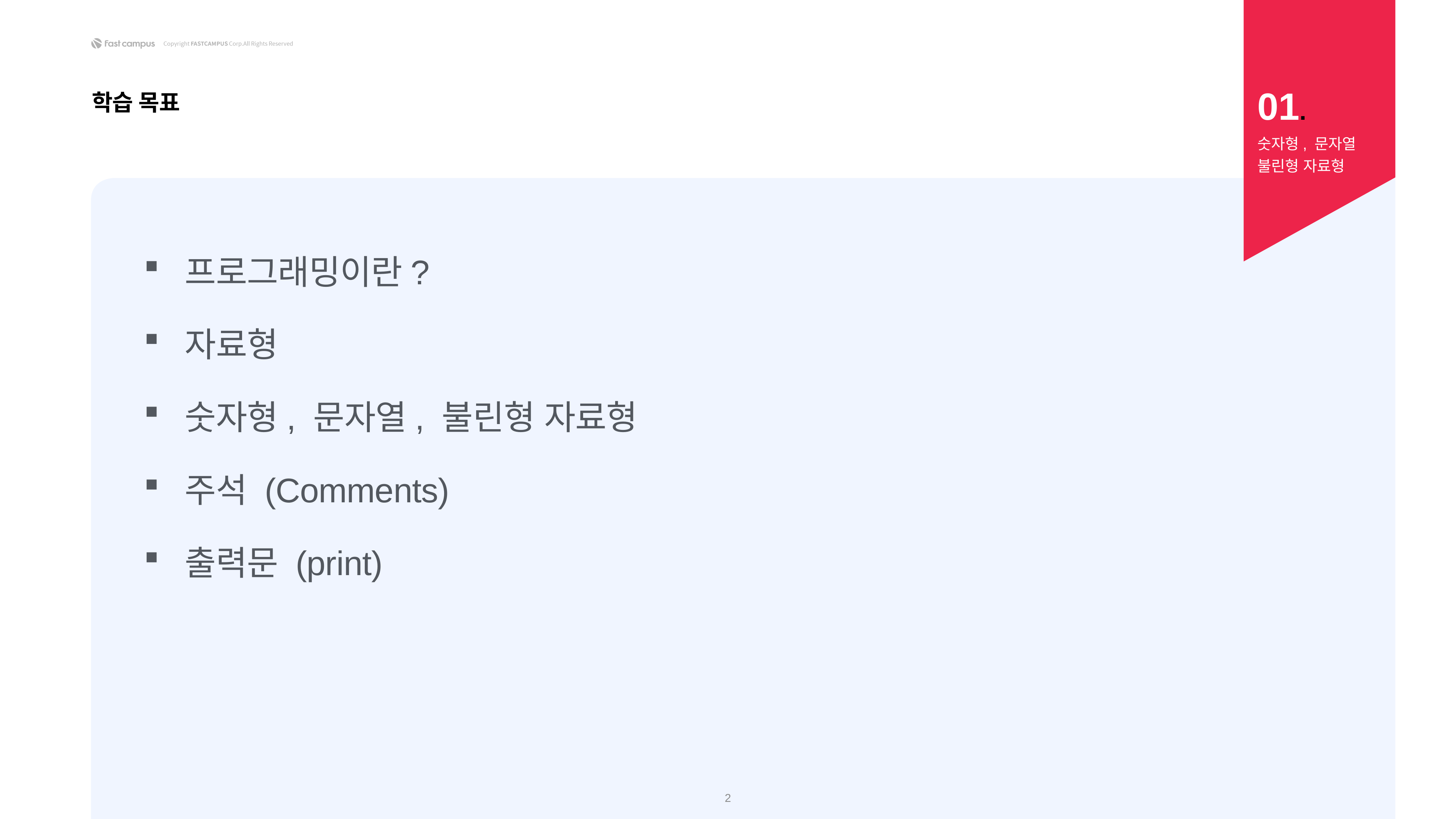

01.
학습 목표
숫자형, 문자열
불린형 자료형
프로그래밍이란?
자료형
숫자형, 문자열, 불린형 자료형
주석 (Comments)
출력문 (print)
2